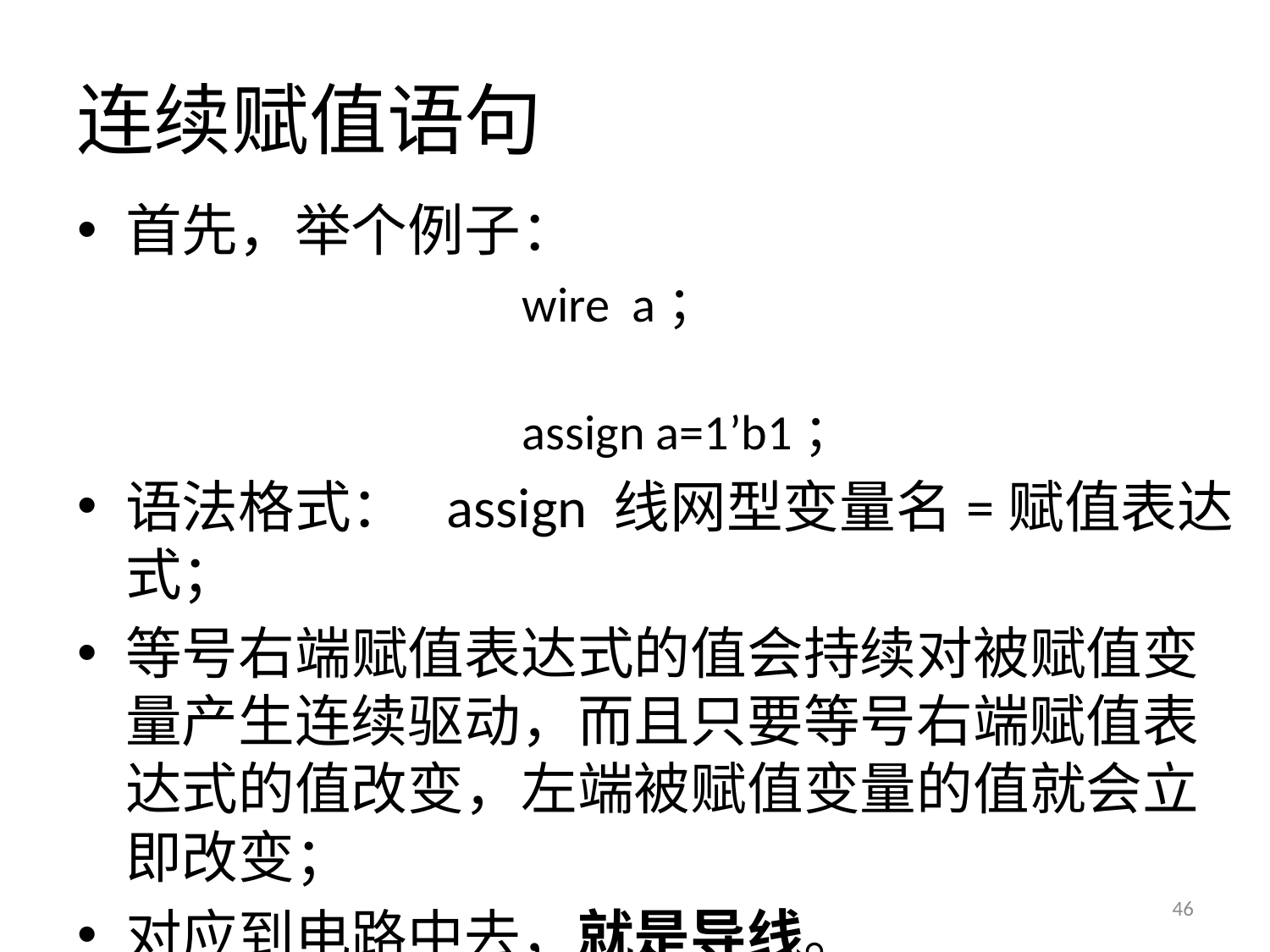

连续赋值语句
首先，举个例子：
			wire  a；
			assign a=1’b1；
语法格式：  assign 线网型变量名=赋值表达式；
等号右端赋值表达式的值会持续对被赋值变量产生连续驱动，而且只要等号右端赋值表达式的值改变，左端被赋值变量的值就会立即改变；
对应到电路中去，就是导线。
46